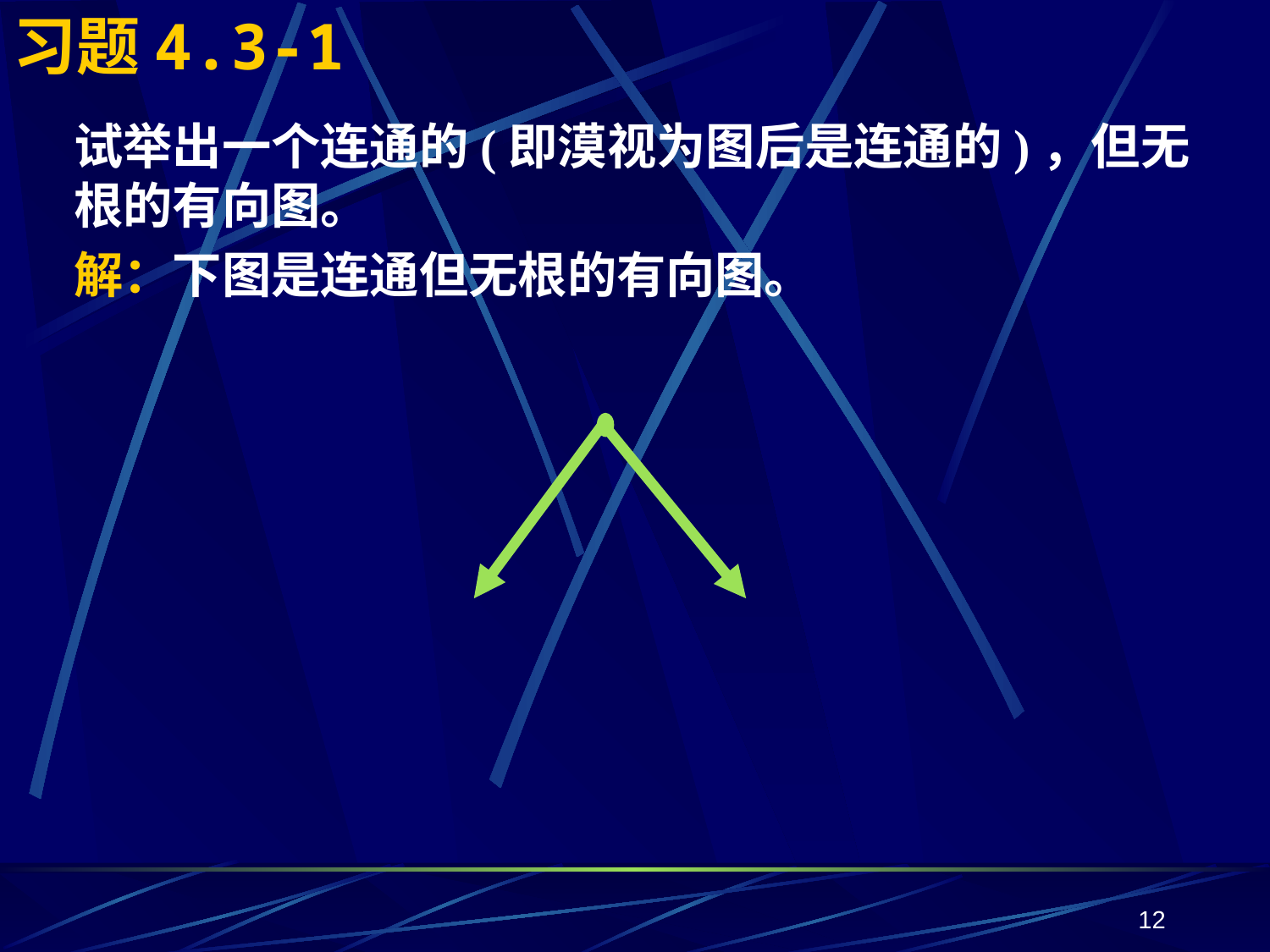

# 习题4.3-1
试举出一个连通的(即漠视为图后是连通的)，但无根的有向图。
解：下图是连通但无根的有向图。

12